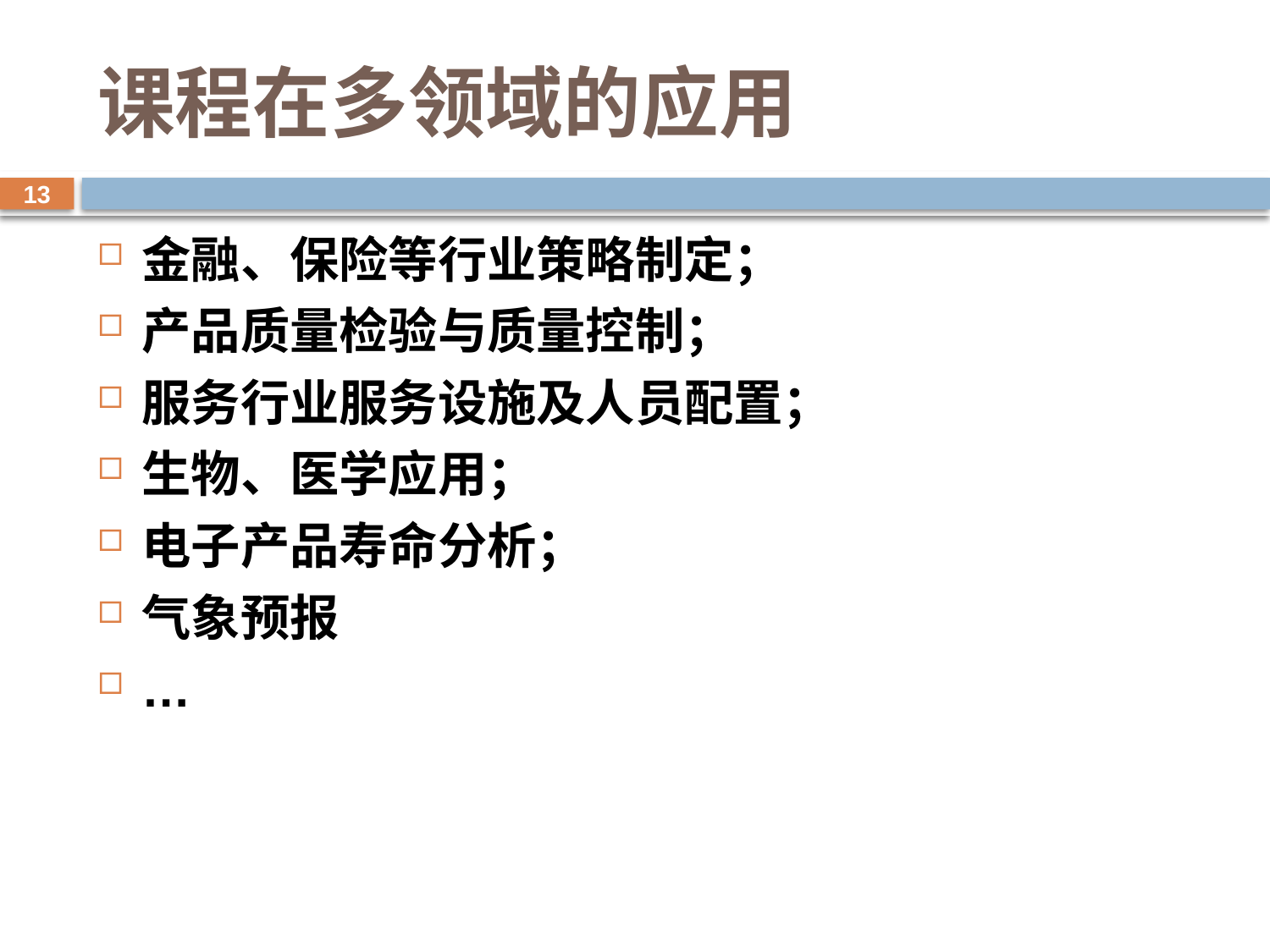

# 课程在多领域的应用
13
金融、保险等行业策略制定；
产品质量检验与质量控制；
服务行业服务设施及人员配置；
生物、医学应用；
电子产品寿命分析；
气象预报
…